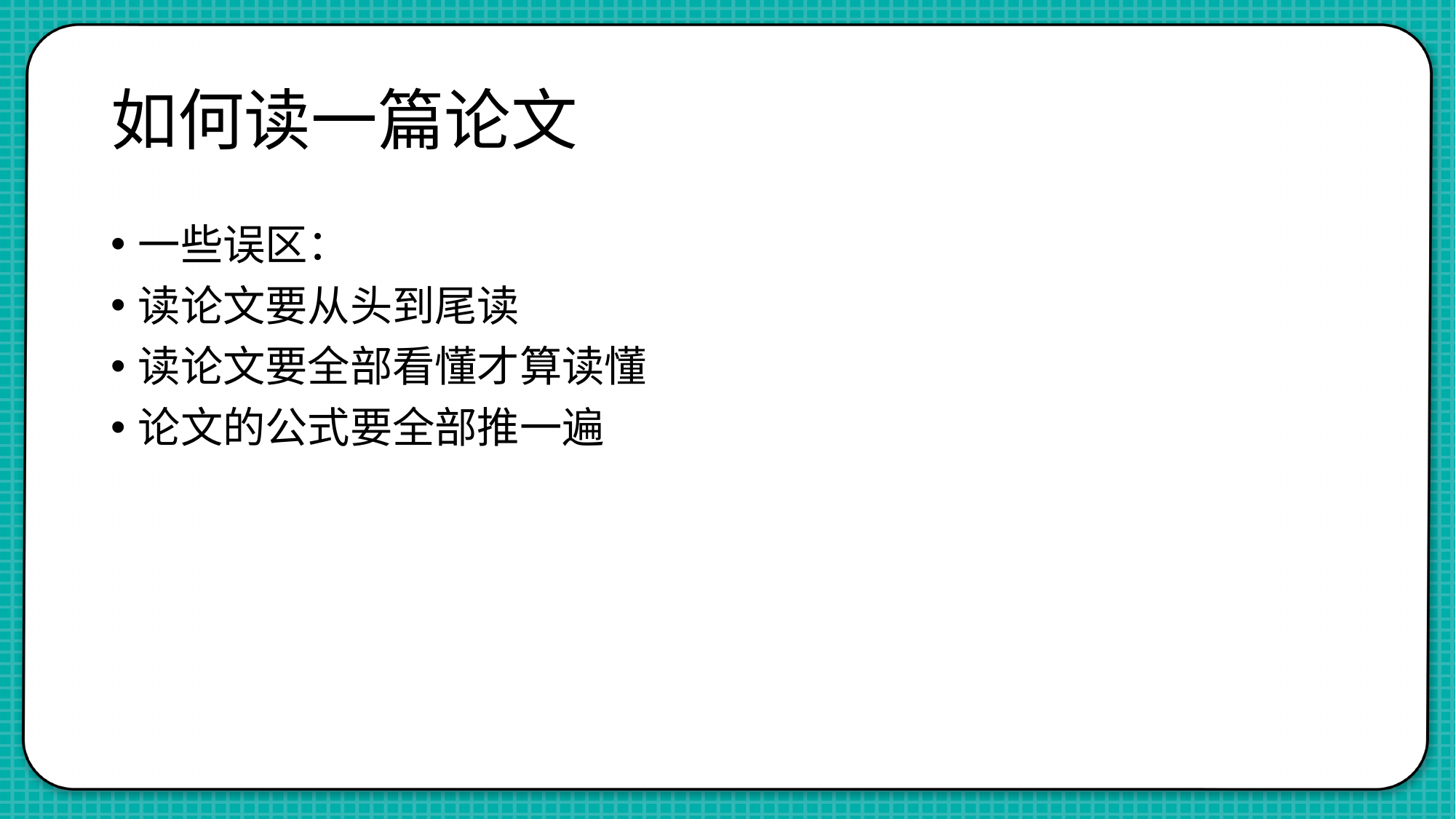

# 如何读一篇论文
一些误区：
读论文要从头到尾读
读论文要全部看懂才算读懂
论文的公式要全部推一遍